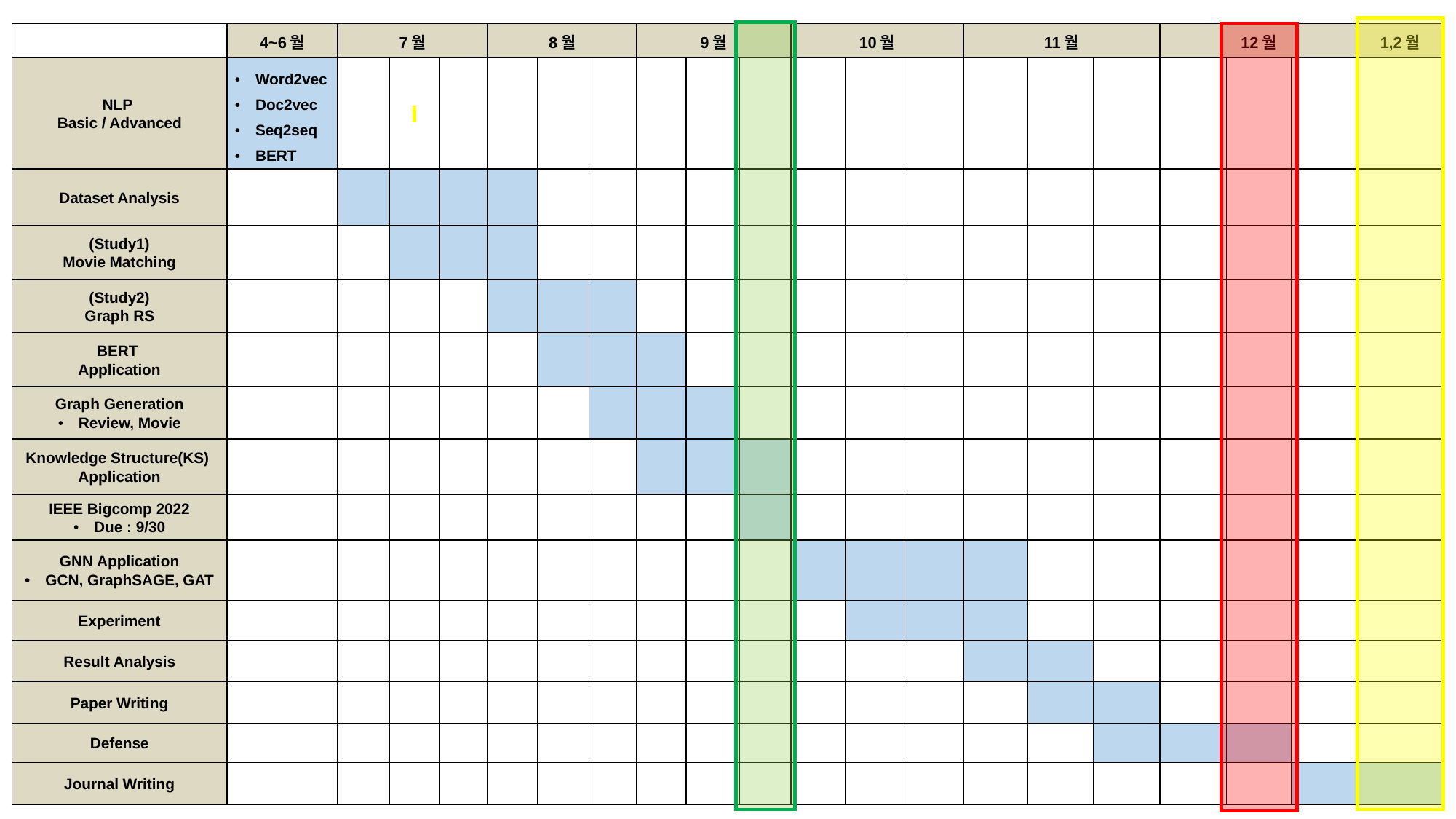

|  | 4~6월 | 7월 |  |  | 8월 |  |  | 9월 |  |  | 10월 |  |  | 11월 |  |  | 12월 |  |  | 1,2월 |
| --- | --- | --- | --- | --- | --- | --- | --- | --- | --- | --- | --- | --- | --- | --- | --- | --- | --- | --- | --- | --- |
| NLP Basic / Advanced | Word2vec Doc2vec Seq2seq BERT |  |  |  |  |  |  |  |  |  |  |  |  |  |  |  |  |  |  |  |
| Dataset Analysis |  |  |  |  |  |  |  |  |  |  |  |  |  |  |  |  |  |  |  |  |
| (Study1) Movie Matching |  |  |  |  |  |  |  |  |  |  |  |  |  |  |  |  |  |  |  |  |
| (Study2) Graph RS |  |  |  |  |  |  |  |  |  |  |  |  |  |  |  |  |  |  |  |  |
| BERT Application |  |  |  |  |  |  |  |  |  |  |  |  |  |  |  |  |  |  |  |  |
| Graph Generation Review, Movie |  |  |  |  |  |  |  |  |  |  |  |  |  |  |  |  |  |  |  |  |
| Knowledge Structure(KS) Application |  |  |  |  |  |  |  |  |  |  |  |  |  |  |  |  |  |  |  |  |
| IEEE Bigcomp 2022 Due : 9/30 |  |  |  |  |  |  |  |  |  |  |  |  |  |  |  |  |  |  |  |  |
| GNN Application GCN, GraphSAGE, GAT |  |  |  |  |  |  |  |  |  |  |  |  |  |  |  |  |  |  |  |  |
| Experiment |  |  |  |  |  |  |  |  |  |  |  |  |  |  |  |  |  |  |  |  |
| Result Analysis |  |  |  |  |  |  |  |  |  |  |  |  |  |  |  |  |  |  |  |  |
| Paper Writing |  |  |  |  |  |  |  |  |  |  |  |  |  |  |  |  |  |  |  |  |
| Defense |  |  |  |  |  |  |  |  |  |  |  |  |  |  |  |  |  |  |  |  |
| Journal Writing |  |  |  |  |  |  |  |  |  |  |  |  |  |  |  |  |  |  |  |  |